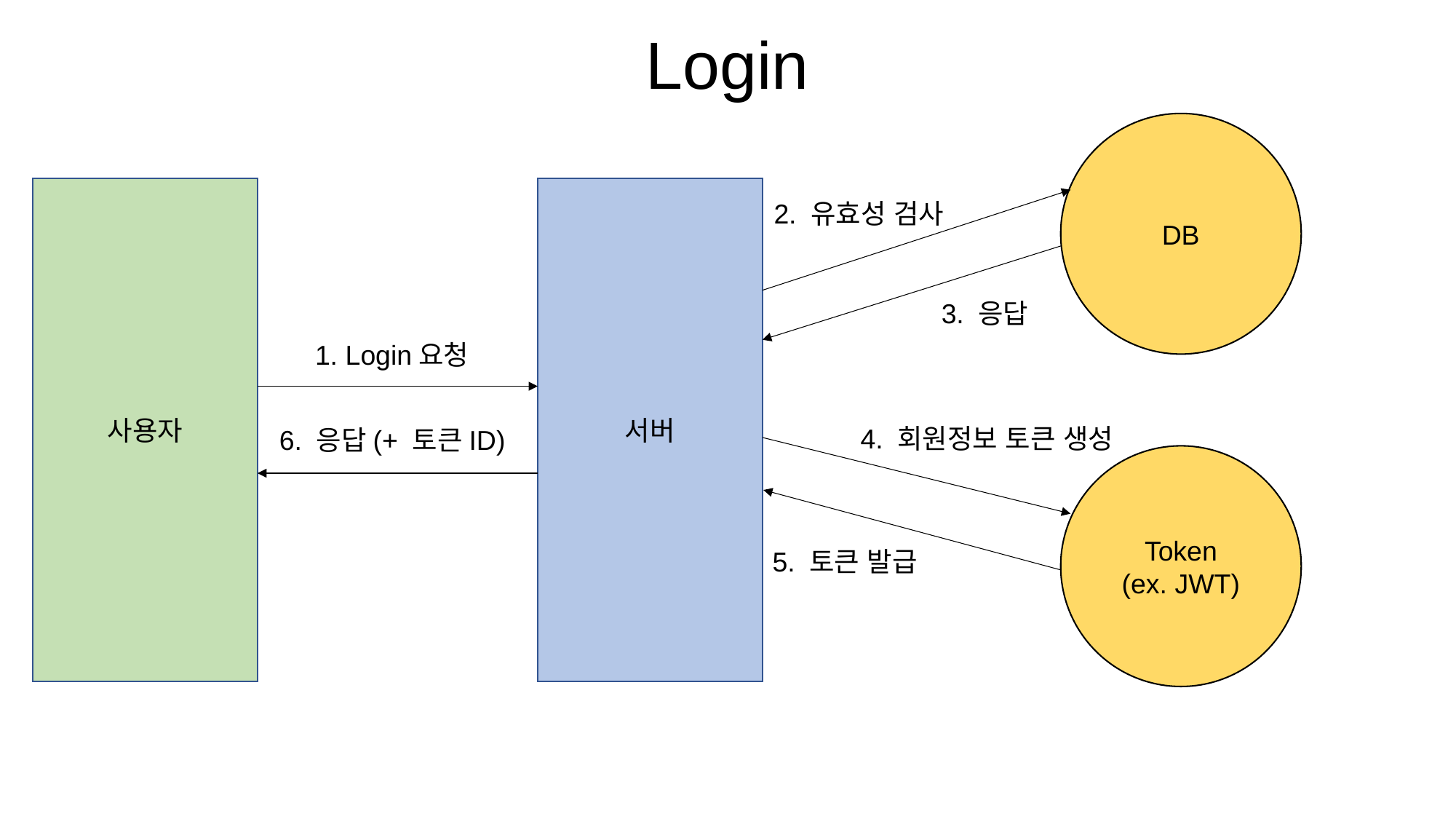

Login
DB
서버
사용자
2. 유효성 검사
3. 응답
1. Login요청
4. 회원정보 토큰 생성
6. 응답(+ 토큰ID)
Token
(ex. JWT)
5. 토큰 발급